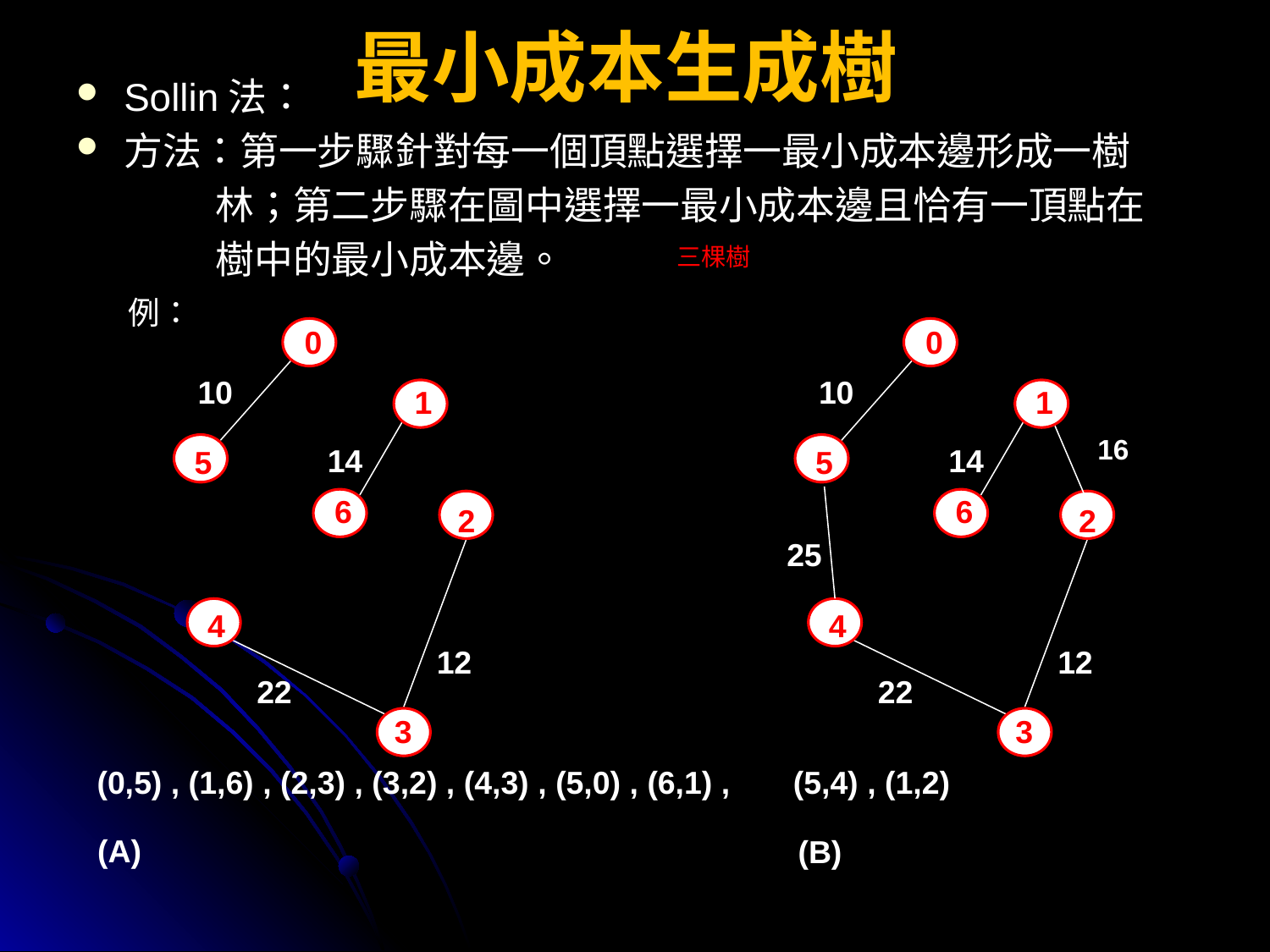

# 最小成本生成樹
Sollin法：
方法：第一步驟針對每一個頂點選擇一最小成本邊形成一樹
               林；第二步驟在圖中選擇一最小成本邊且恰有一頂點在
               樹中的最小成本邊。
三棵樹
例：
0

10
1

5
14

2

4
12
22
3

6

0

10
1

5
14

2

4
12
22
3

6

25

16
(0,5) , (1,6) , (2,3) , (3,2) , (4,3) , (5,0) , (6,1) ,
(5,4) , (1,2)
(A)
(B)